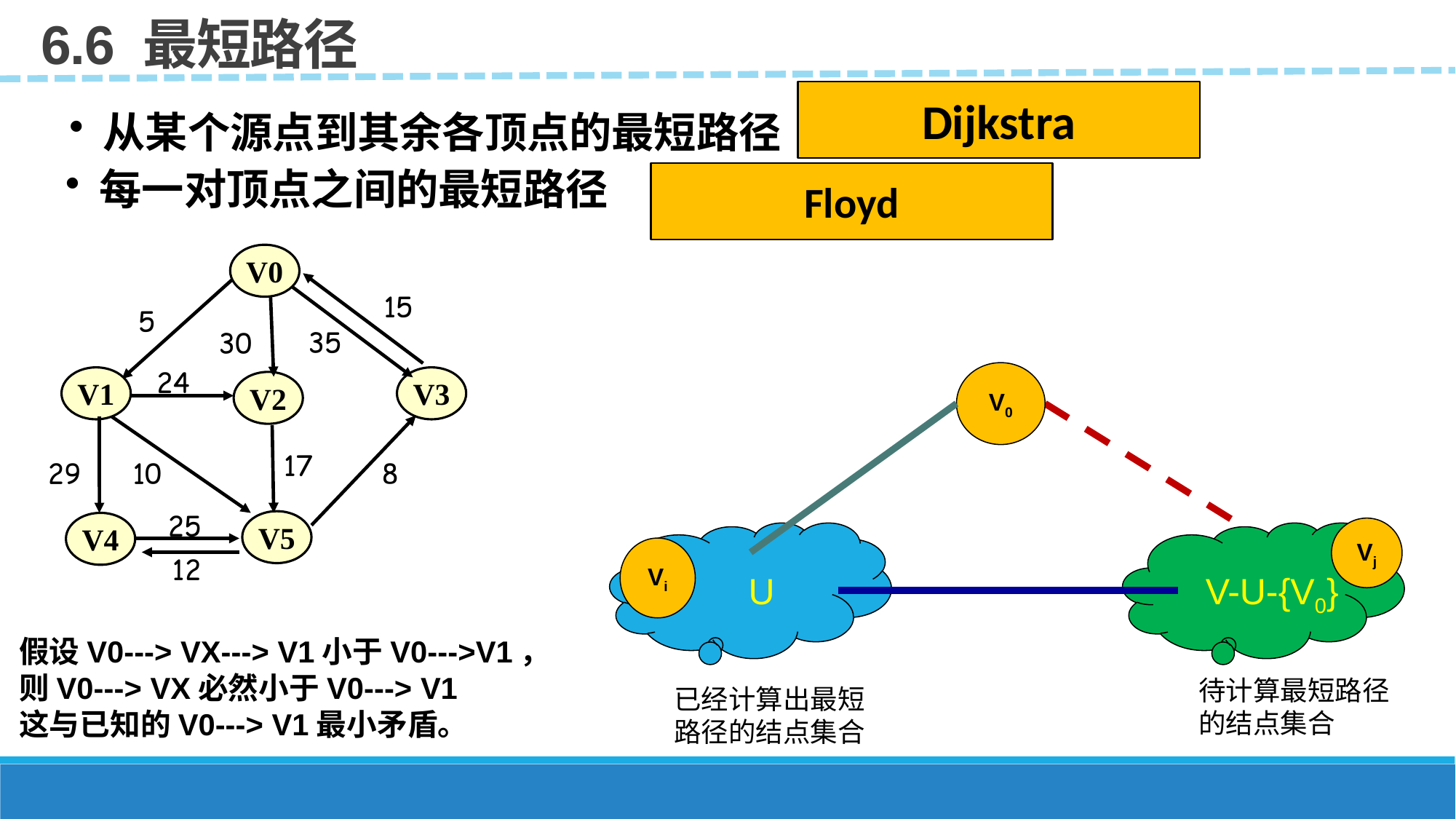

6.6 最短路径
Dijkstra
从某个源点到其余各顶点的最短路径
每一对顶点之间的最短路径
Floyd
V0

15

5
35
30
24
V0
V1
V3
V2

17
29
10
8
25
V5
V4
Vj

Vi

12

U
V-U-{V0}
假设V0---> VX---> V1小于V0--->V1，
则V0---> VX必然小于V0---> V1
这与已知的V0---> V1最小矛盾。
待计算最短路径的结点集合
已经计算出最短路径的结点集合